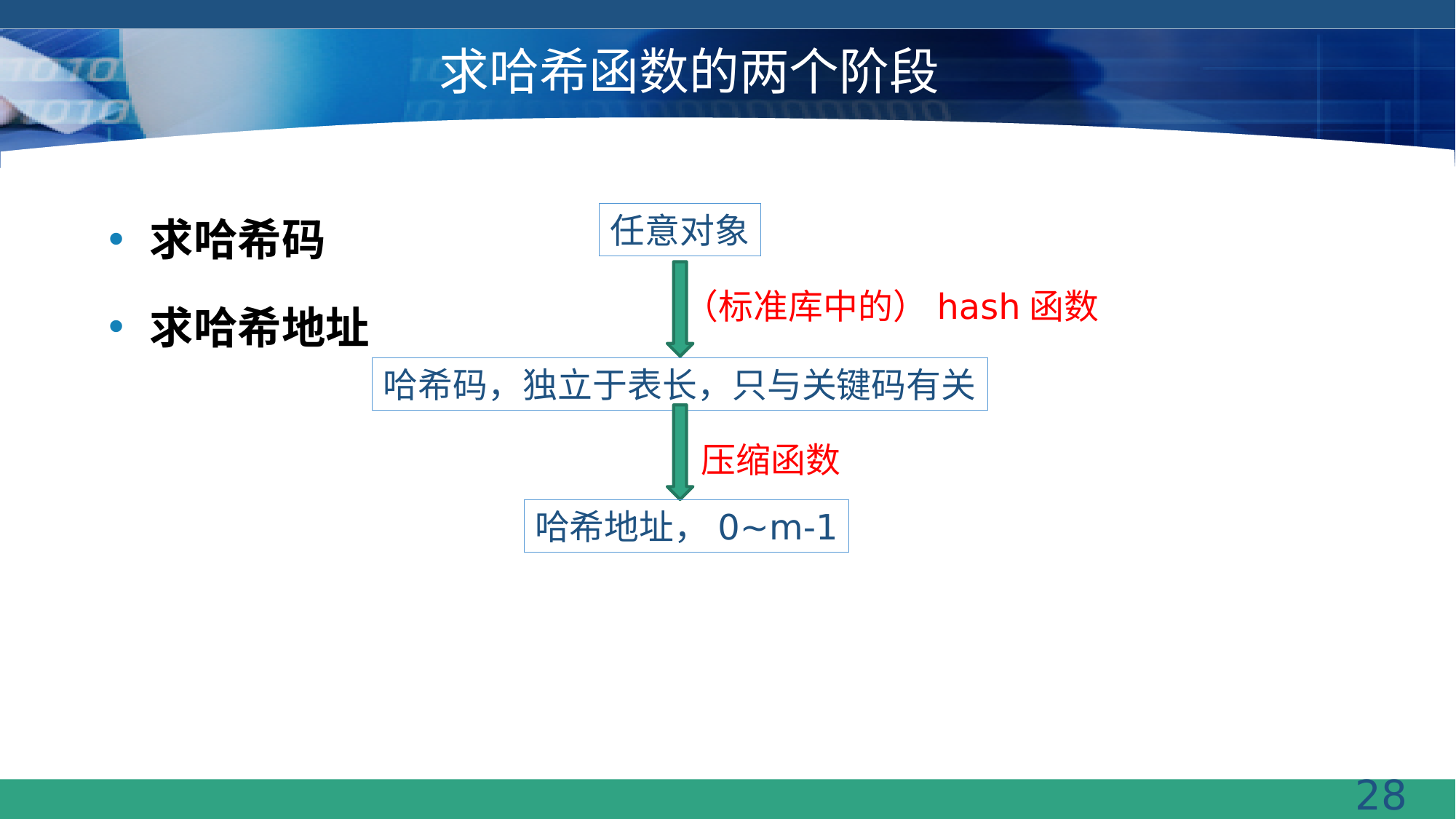

# 求哈希函数的两个阶段
求哈希码
求哈希地址

任意对象

（标准库中的）hash函数
哈希码，独立于表长，只与关键码有关

压缩函数
哈希地址，0~m-1